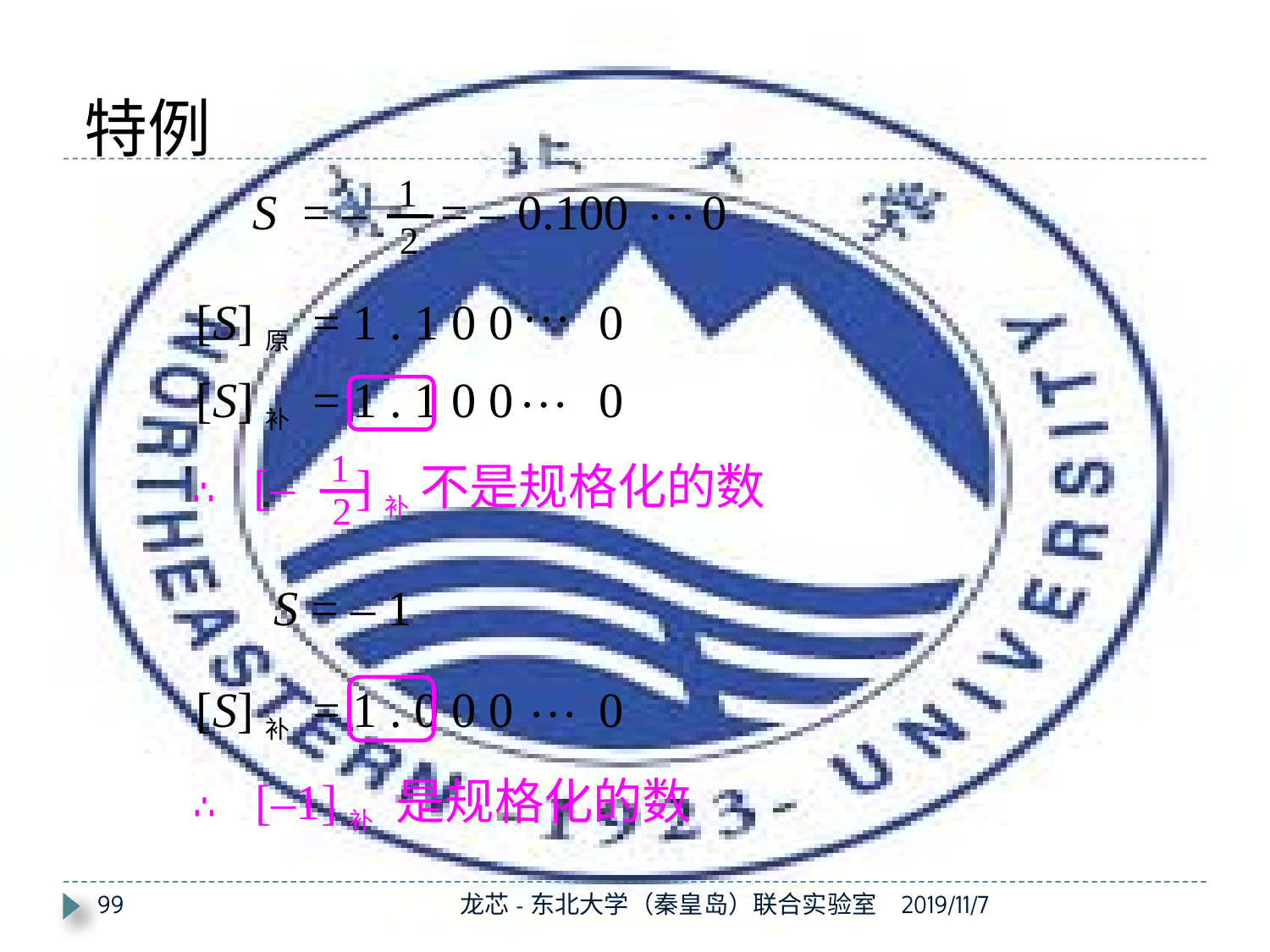

特例
 1
2

  …
S  = –      = – 0.100      0
…
[S]原 = 1 . 1 0 0       0
…
[S]补 = 1 . 1 0 0       0

1
∴   [–     ]补 不是规格化的数
2

S = – 1
…
[S]补 = 1 . 0 0 0       0

∴   [–1]补  是规格化的数
99
龙芯-东北大学（秦皇岛）联合实验室
2019/11/7